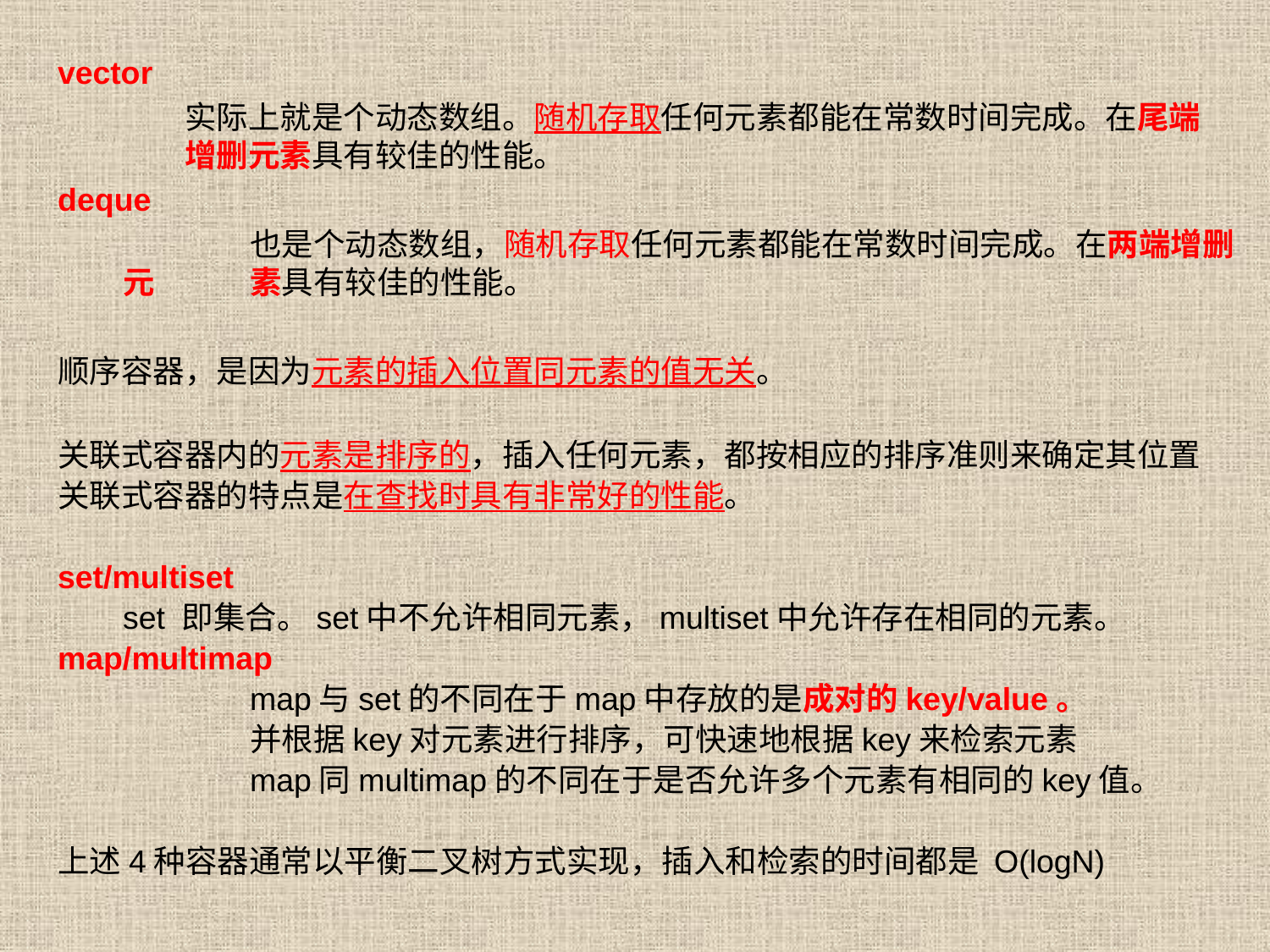

vector
	实际上就是个动态数组。随机存取任何元素都能在常数时间完成。在尾端	增删元素具有较佳的性能。
deque
		也是个动态数组，随机存取任何元素都能在常数时间完成。在两端增删元	素具有较佳的性能。

顺序容器，是因为元素的插入位置同元素的值无关。

关联式容器内的元素是排序的，插入任何元素，都按相应的排序准则来确定其位置
关联式容器的特点是在查找时具有非常好的性能。

set/multiset
       	set 即集合。set中不允许相同元素，multiset中允许存在相同的元素。
map/multimap
   		map与set的不同在于map中存放的是成对的key/value。
   		并根据key对元素进行排序，可快速地根据key来检索元素
   		map同multimap的不同在于是否允许多个元素有相同的key值。

上述4种容器通常以平衡二叉树方式实现，插入和检索的时间都是 O(logN)